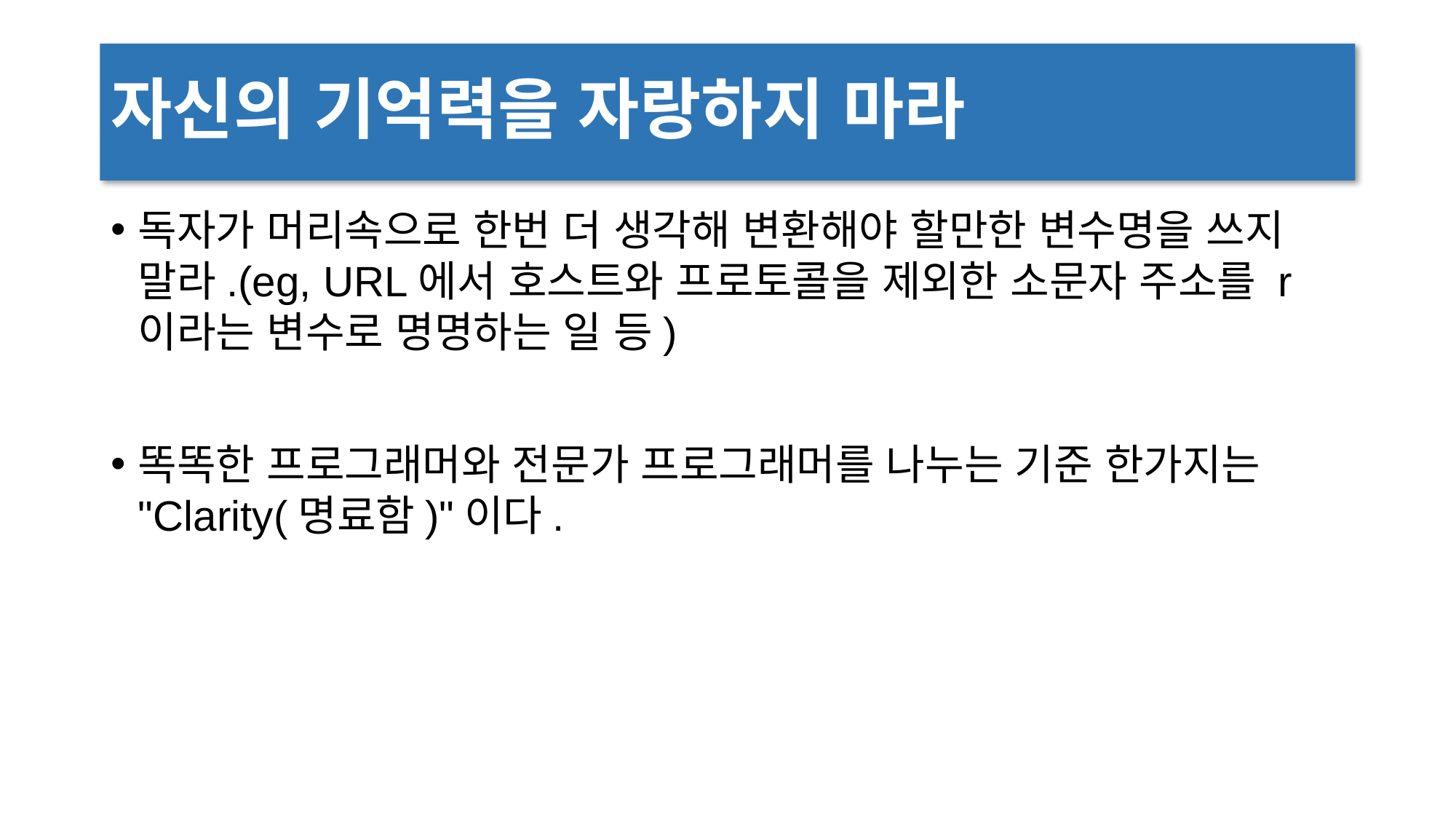

# 자신의 기억력을 자랑하지 마라
독자가 머리속으로 한번 더 생각해 변환해야 할만한 변수명을 쓰지 말라.(eg, URL에서 호스트와 프로토콜을 제외한 소문자 주소를 r이라는 변수로 명명하는 일 등)

똑똑한 프로그래머와 전문가 프로그래머를 나누는 기준 한가지는 "Clarity(명료함)"이다.